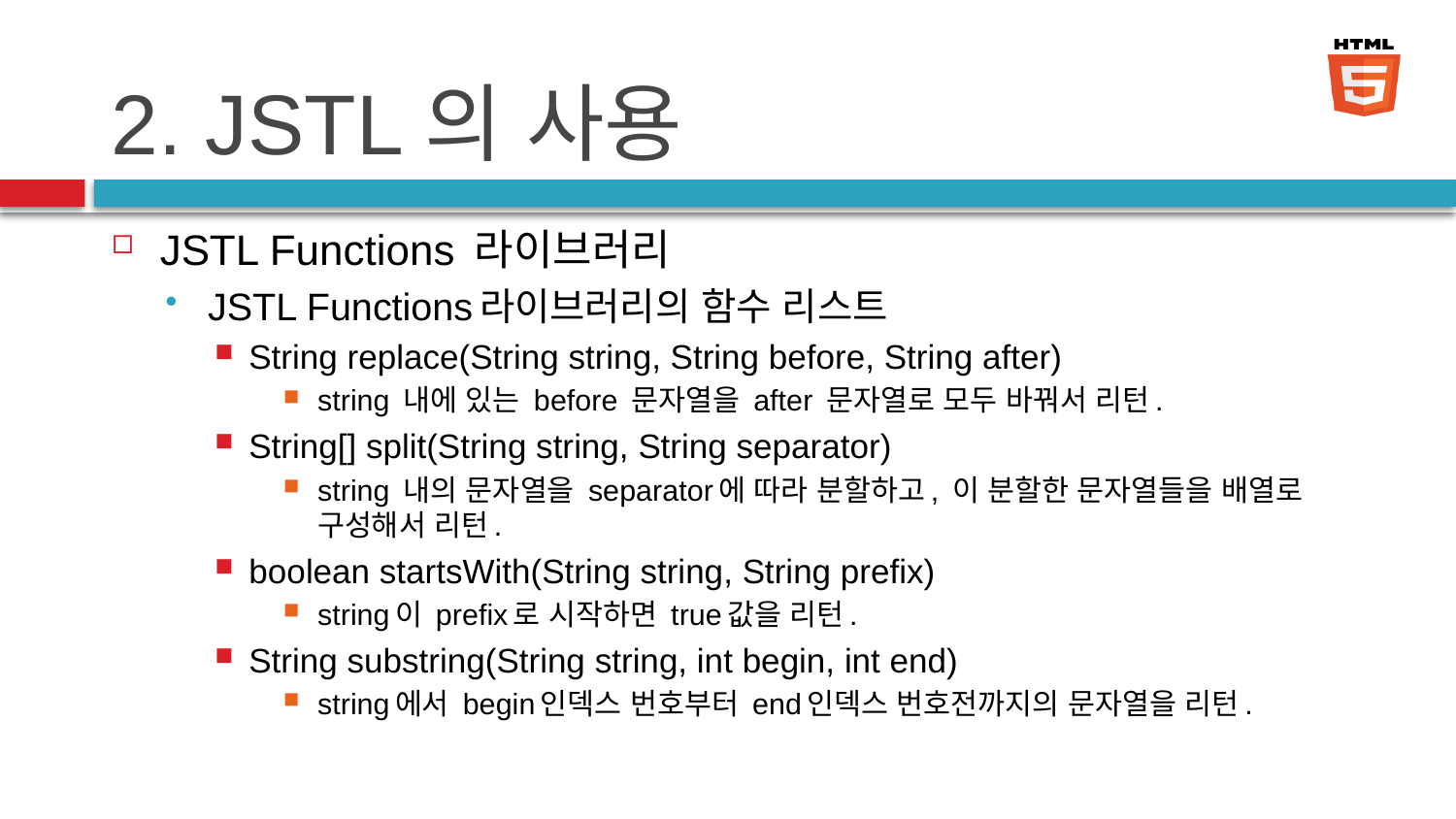

# 2. JSTL의 사용
JSTL Functions 라이브러리
JSTL Functions라이브러리의 함수 리스트
String replace(String string, String before, String after)
string 내에 있는 before 문자열을 after 문자열로 모두 바꿔서 리턴.
String[] split(String string, String separator)
string 내의 문자열을 separator에 따라 분할하고, 이 분할한 문자열들을 배열로 구성해서 리턴.
boolean startsWith(String string, String prefix)
string이 prefix로 시작하면 true값을 리턴.
String substring(String string, int begin, int end)
string에서 begin인덱스 번호부터 end인덱스 번호전까지의 문자열을 리턴.